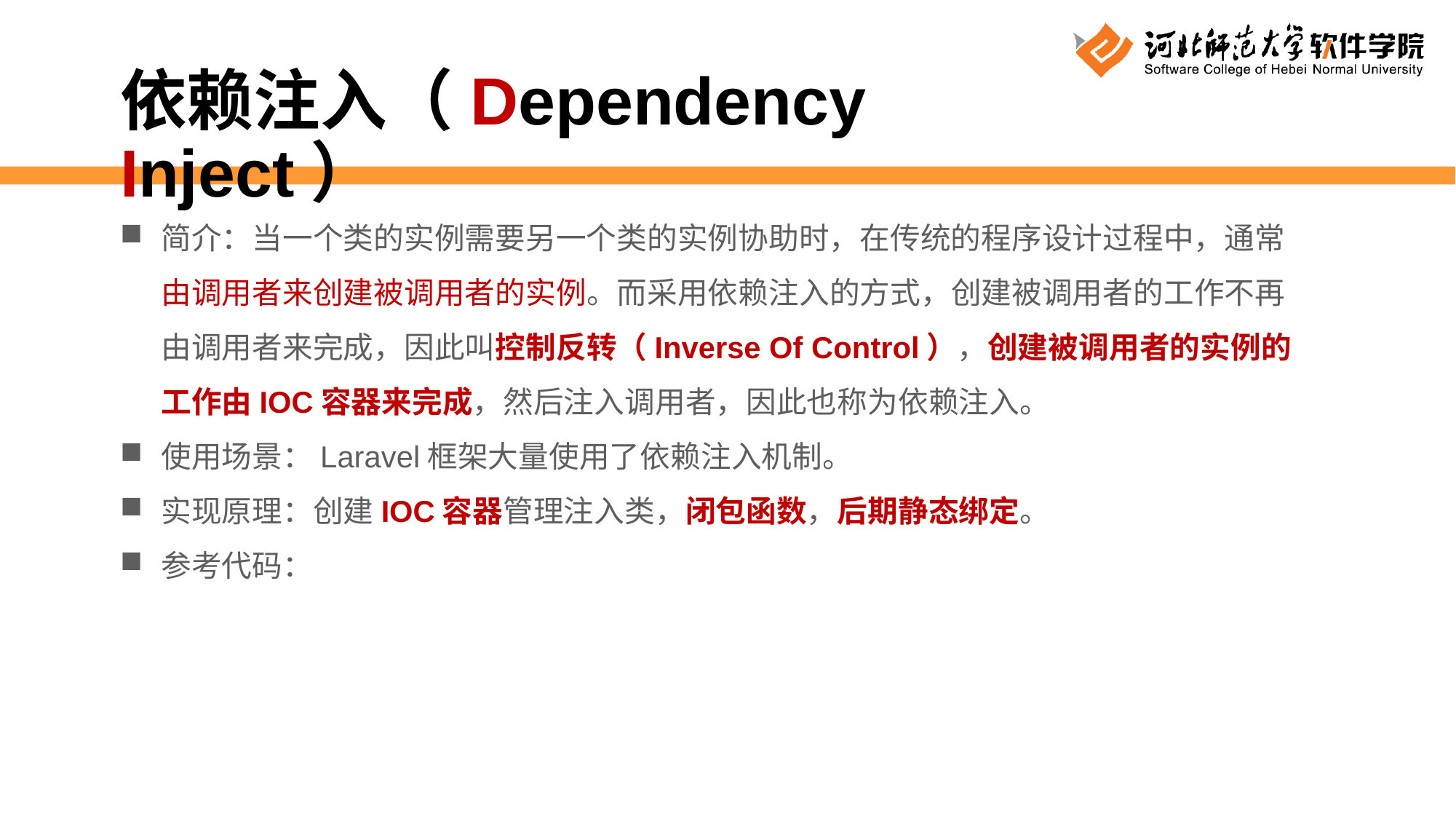

依赖注入（Dependency Inject）
简介：当一个类的实例需要另一个类的实例协助时，在传统的程序设计过程中，通常由调用者来创建被调用者的实例。而采用依赖注入的方式，创建被调用者的工作不再由调用者来完成，因此叫控制反转（Inverse Of Control），创建被调用者的实例的工作由IOC容器来完成，然后注入调用者，因此也称为依赖注入。
使用场景：Laravel框架大量使用了依赖注入机制。
实现原理：创建IOC容器管理注入类，闭包函数，后期静态绑定。
参考代码：